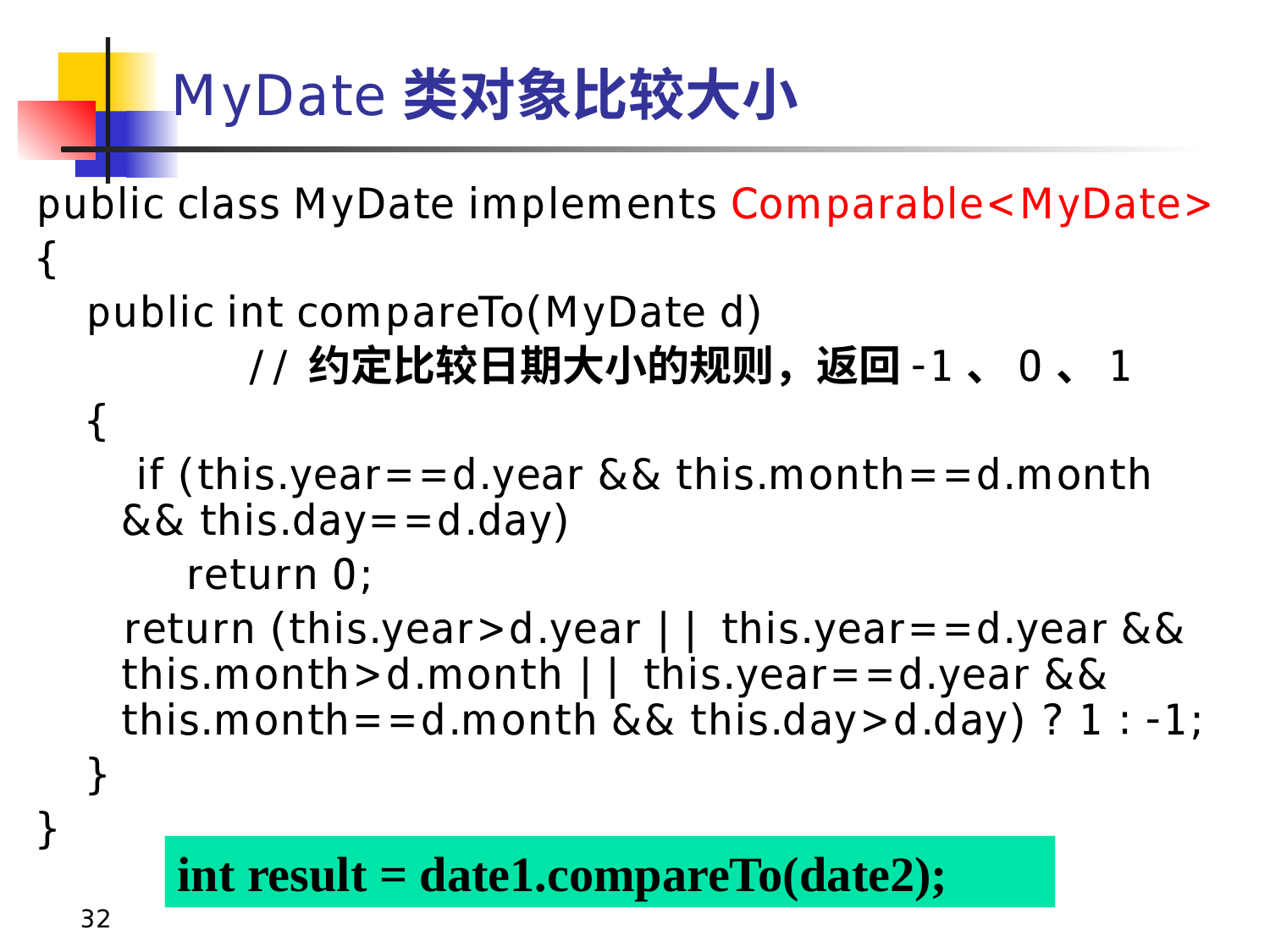

# MyDate类对象比较大小
public class MyDate implements Comparable<MyDate>
{
    public int compareTo(MyDate d)
                 //约定比较日期大小的规则，返回-1、0、1
    {
        if (this.year==d.year && this.month==d.month && this.day==d.day)
            return 0;
       return (this.year>d.year || this.year==d.year && this.month>d.month || this.year==d.year && this.month==d.month && this.day>d.day) ? 1 : -1;
    }
}

int result = date1.compareTo(date2);
32